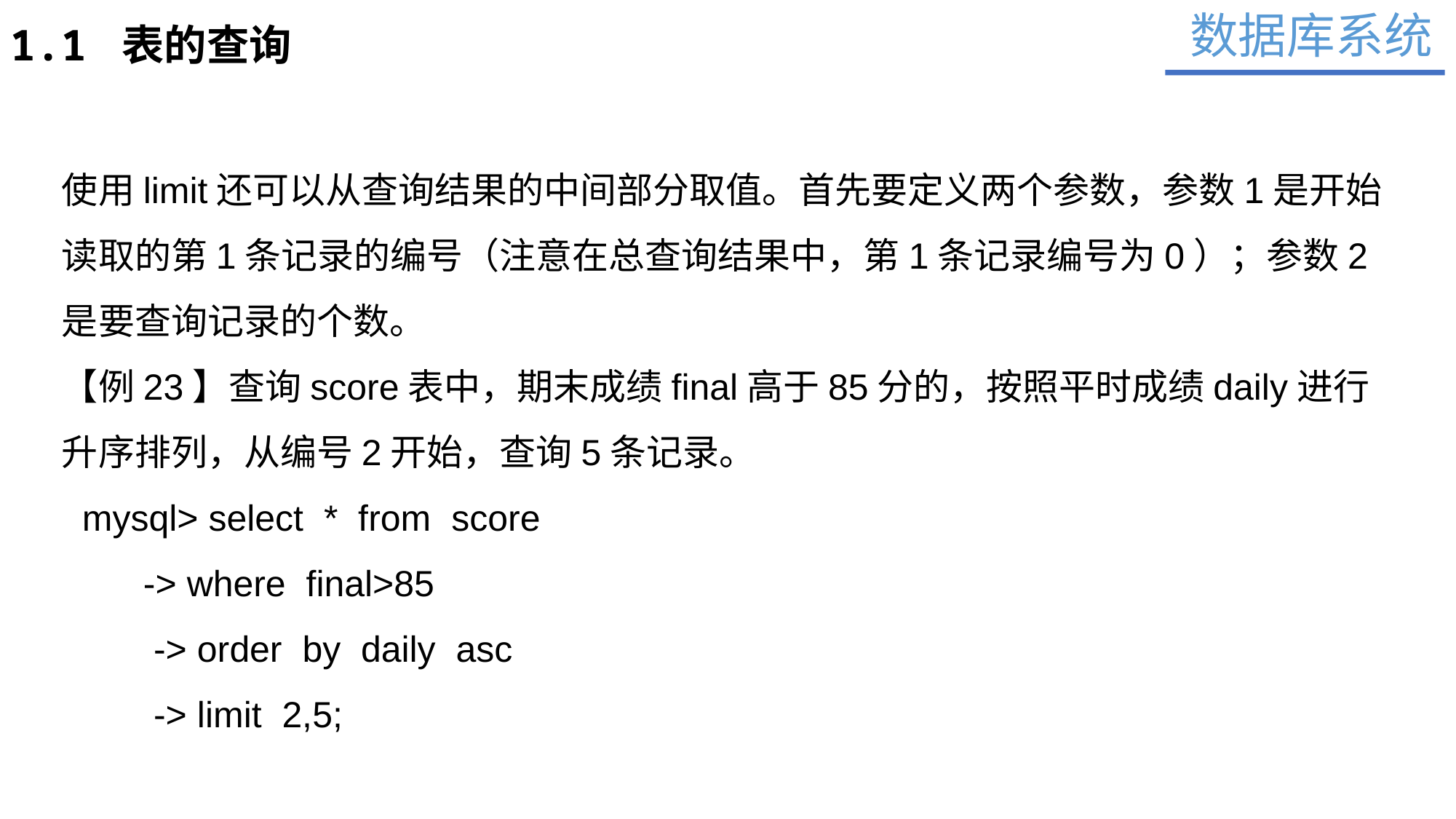

数据库系统
1.1 表的查询

使用limit还可以从查询结果的中间部分取值。首先要定义两个参数，参数1是开始读取的第1条记录的编号（注意在总查询结果中，第1条记录编号为0）；参数2是要查询记录的个数。
【例23】查询score表中，期末成绩final高于85分的，按照平时成绩daily进行升序排列，从编号2开始，查询5条记录。
  mysql> select  *  from  score
        -> where  final>85
         -> order  by  daily  asc
         -> limit  2,5;